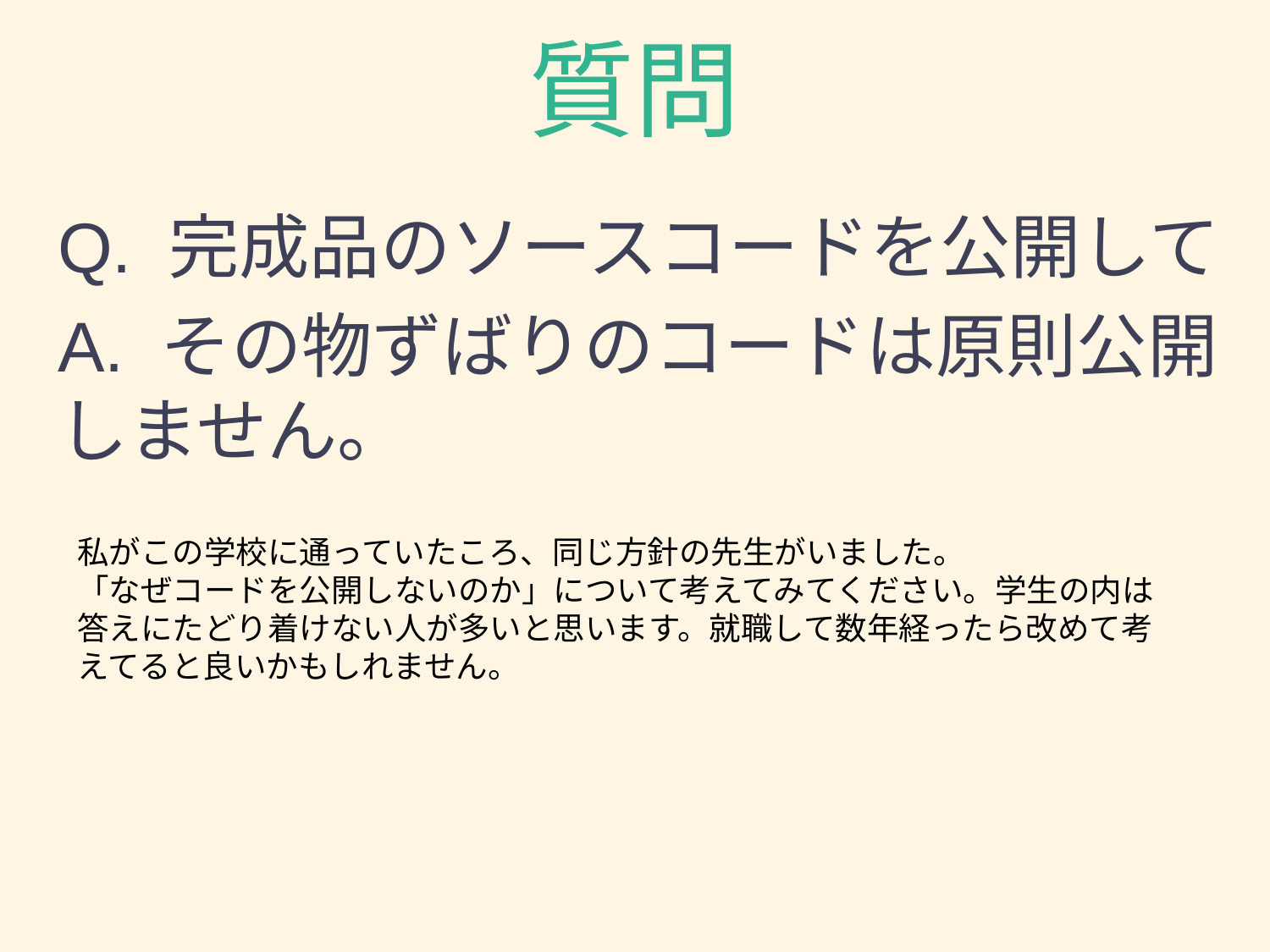

# 質問
Q. 完成品のソースコードを公開して
A. その物ずばりのコードは原則公開しません。

私がこの学校に通っていたころ、同じ方針の先生がいました。
「なぜコードを公開しないのか」について考えてみてください。学生の内は答えにたどり着けない人が多いと思います。就職して数年経ったら改めて考えてると良いかもしれません。